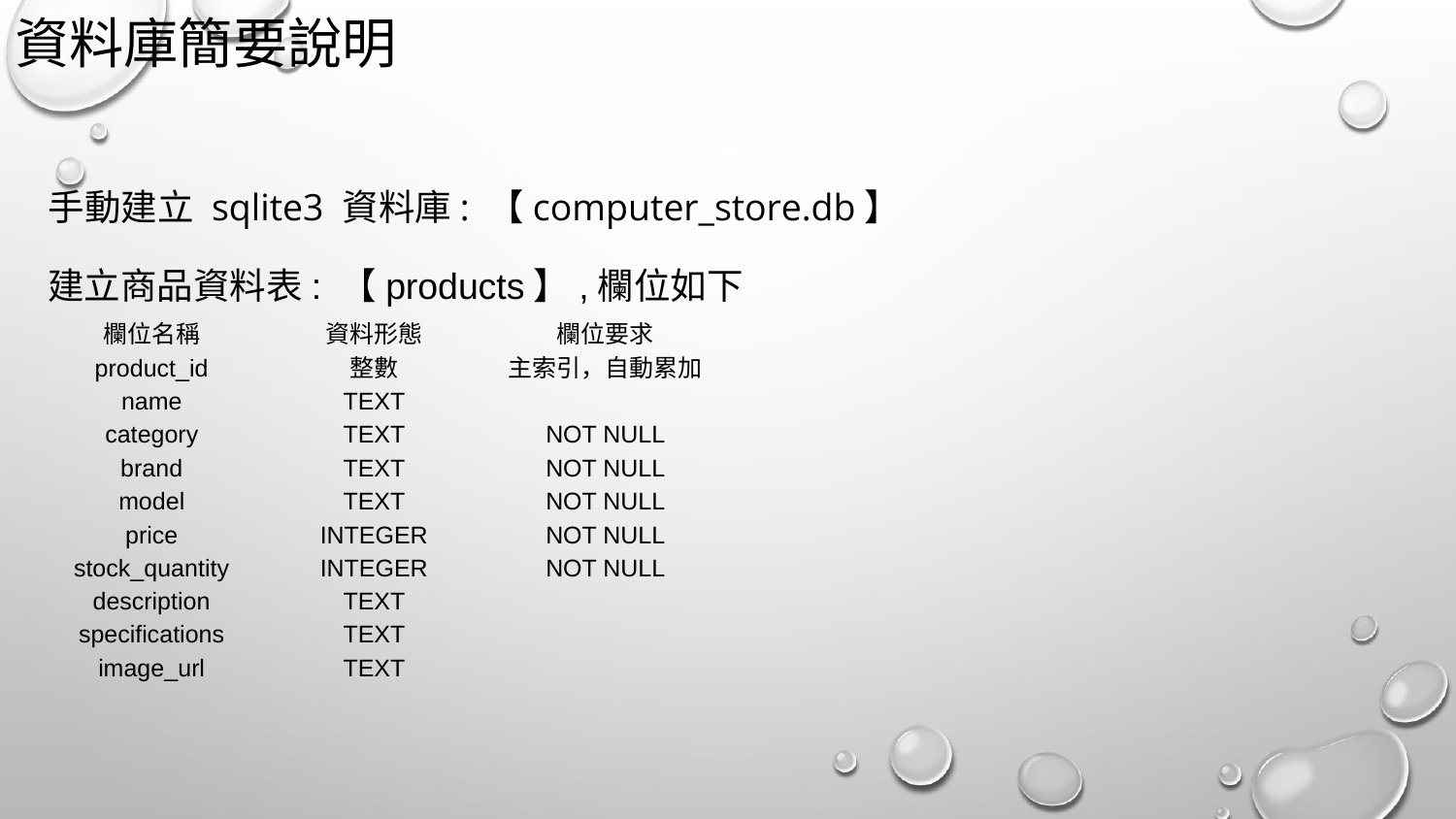

# 資料庫簡要說明
手動建立 sqlite3 資料庫: 【computer_store.db】

建立商品資料表: 【products】,欄位如下
| 欄位名稱 | 資料形態 | 欄位要求 |
| --- | --- | --- |
| product\_id | 整數 | 主索引，自動累加 |
| name | TEXT |  |
| category | TEXT | NOT NULL |
| brand | TEXT | NOT NULL |
| model | TEXT | NOT NULL |
| price | INTEGER | NOT NULL |
| stock\_quantity | INTEGER | NOT NULL |
| description | TEXT |  |
| specifications | TEXT |  |
| image\_url | TEXT |  |